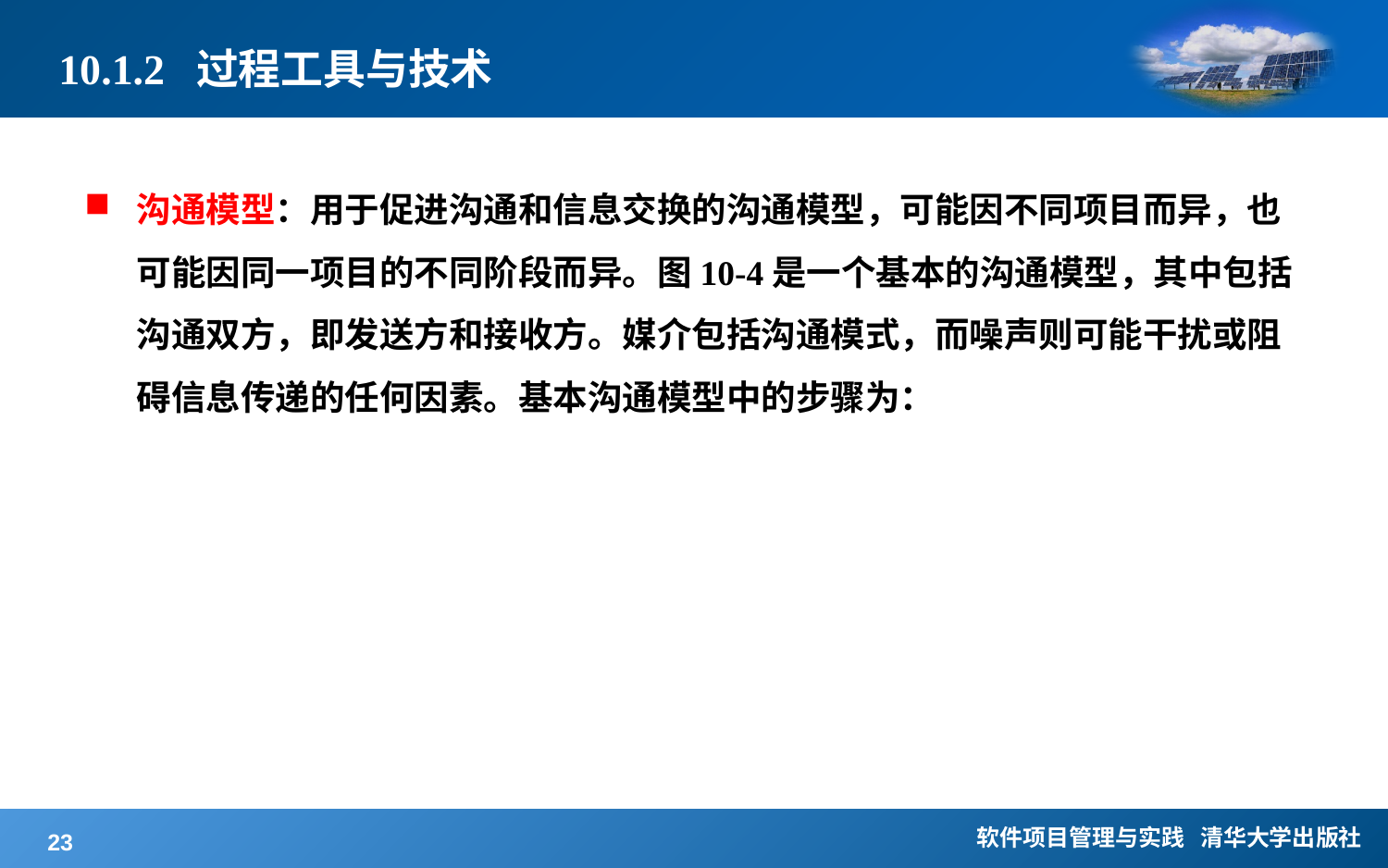

# 10.1.2  过程工具与技术
沟通模型：用于促进沟通和信息交换的沟通模型，可能因不同项目而异，也可能因同一项目的不同阶段而异。图10-4是一个基本的沟通模型，其中包括沟通双方，即发送方和接收方。媒介包括沟通模式，而噪声则可能干扰或阻碍信息传递的任何因素。基本沟通模型中的步骤为：